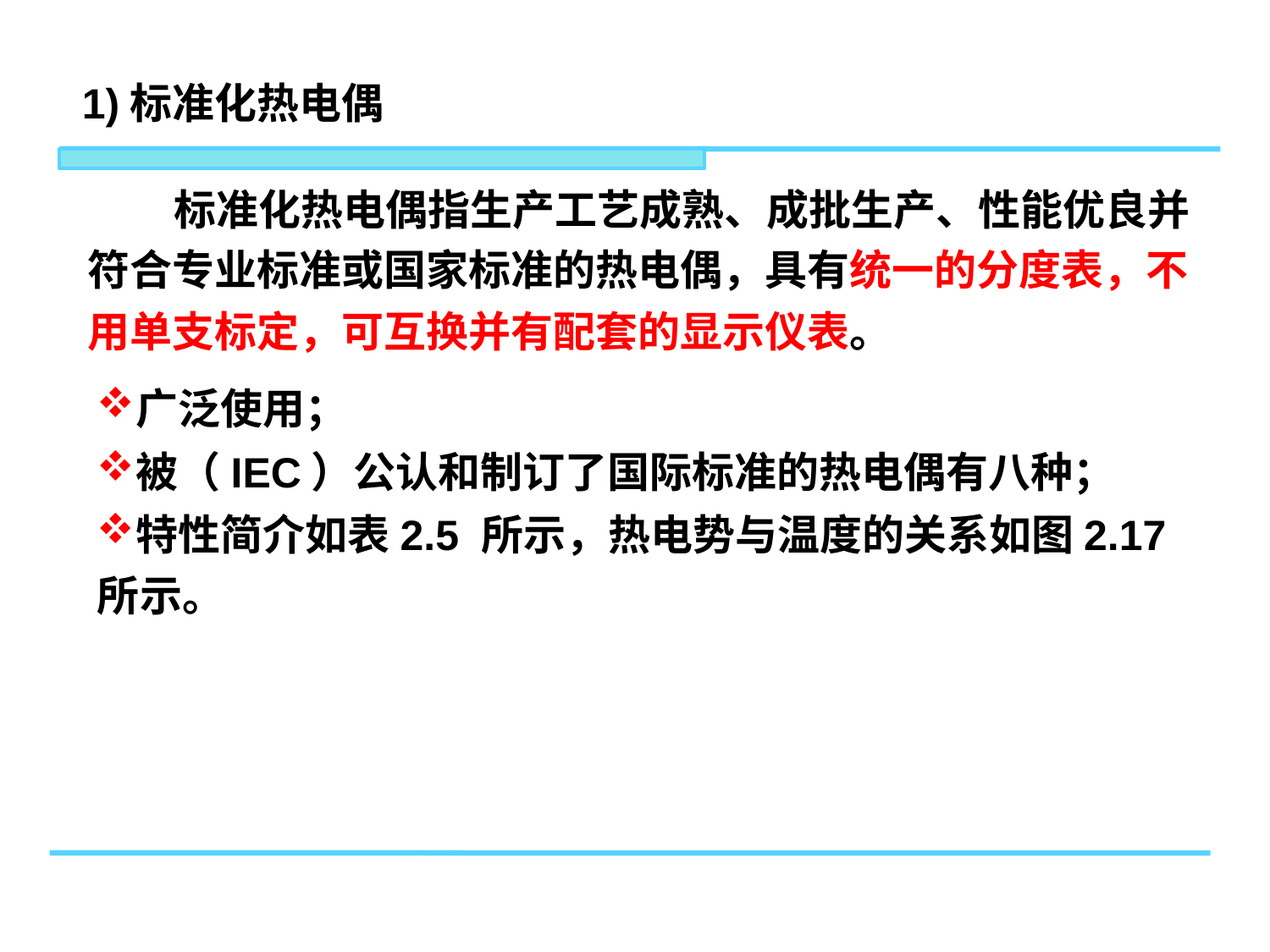

1)标准化热电偶
        标准化热电偶指生产工艺成熟、成批生产、性能优良并符合专业标准或国家标准的热电偶，具有统一的分度表，不用单支标定，可互换并有配套的显示仪表。
广泛使用；
被（IEC）公认和制订了国际标准的热电偶有八种；
特性简介如表2.5 所示，热电势与温度的关系如图2.17所示。